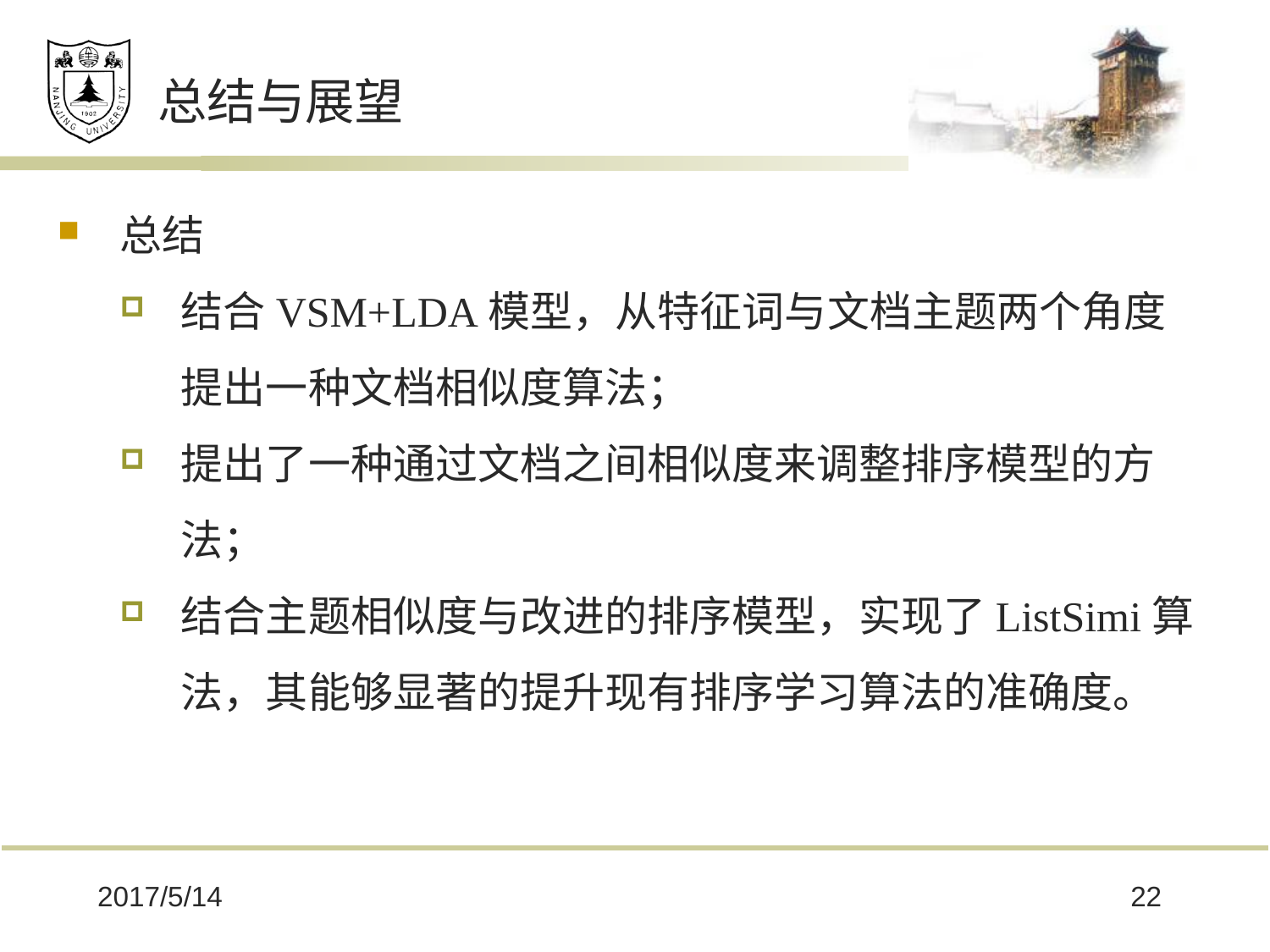

# 总结与展望
总结
结合VSM+LDA模型，从特征词与文档主题两个角度提出一种文档相似度算法；
提出了一种通过文档之间相似度来调整排序模型的方法；
结合主题相似度与改进的排序模型，实现了ListSimi算法，其能够显著的提升现有排序学习算法的准确度。
2017/5/14
22